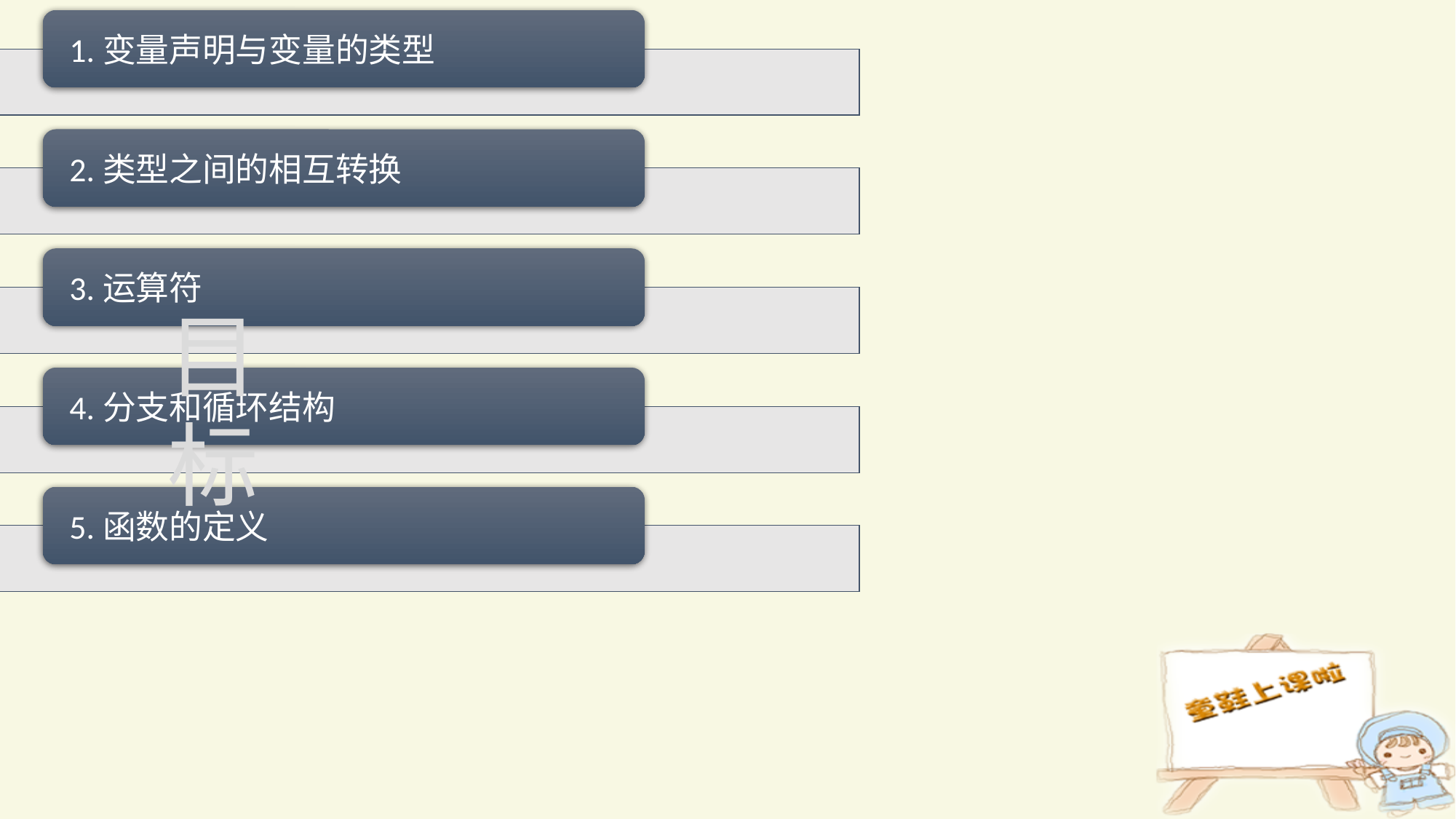

1.变量声明与变量的类型

2.类型之间的相互转换

3.运算符

4.分支和循环结构

5.函数的定义
目
标